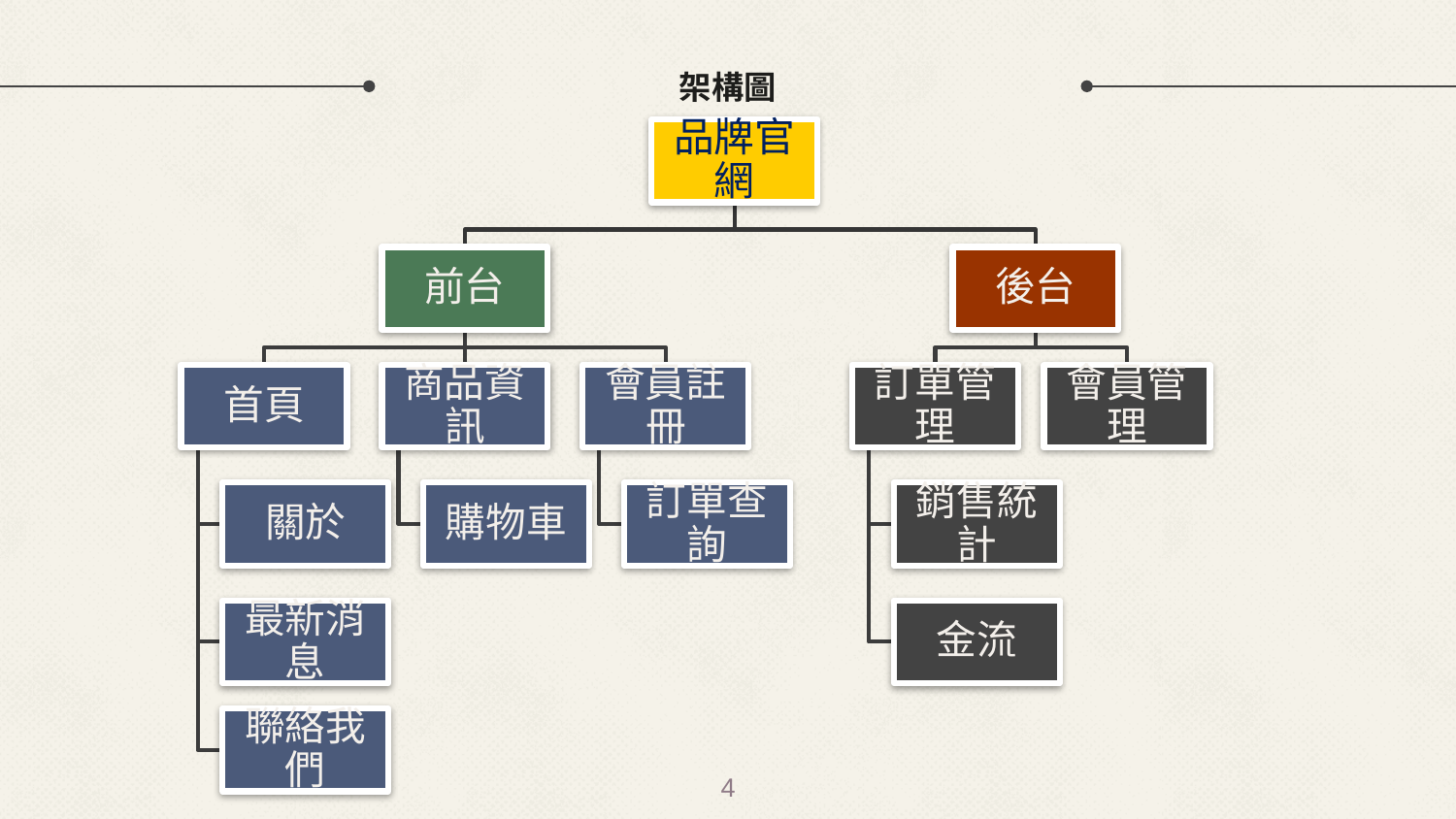

# 架構圖
品牌官網
前台
首頁
關於
最新消息
聯絡我們
商品資訊
購物車
會員註冊
訂單查詢
後台
訂單管理
銷售統計
金流
會員管理
4